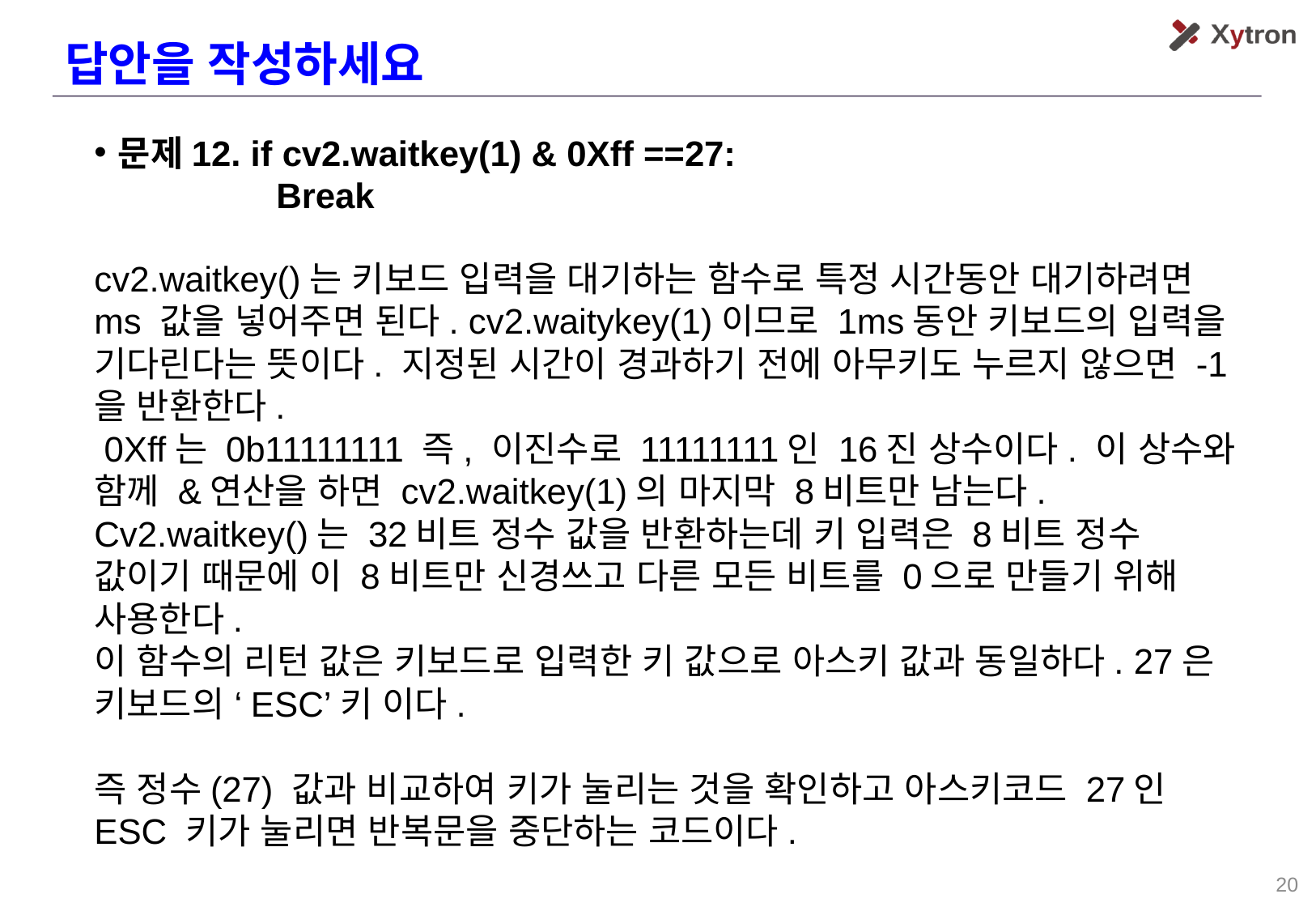

답안을 작성하세요
문제12. if cv2.waitkey(1) & 0Xff ==27:
Break

cv2.waitkey()는 키보드 입력을 대기하는 함수로 특정 시간동안 대기하려면 ms 값을 넣어주면 된다. cv2.waitykey(1)이므로 1ms동안 키보드의 입력을 기다린다는 뜻이다. 지정된 시간이 경과하기 전에 아무키도 누르지 않으면 -1을 반환한다.
 0Xff는 0b11111111 즉, 이진수로 11111111인 16진 상수이다. 이 상수와 함께 &연산을 하면 cv2.waitkey(1)의 마지막 8비트만 남는다.
Cv2.waitkey()는 32비트 정수 값을 반환하는데 키 입력은 8비트 정수 값이기 때문에 이 8비트만 신경쓰고 다른 모든 비트를 0으로 만들기 위해 사용한다.
이 함수의 리턴 값은 키보드로 입력한 키 값으로 아스키 값과 동일하다. 27은 키보드의 ‘ESC’키 이다.

즉 정수(27) 값과 비교하여 키가 눌리는 것을 확인하고 아스키코드 27인 ESC 키가 눌리면 반복문을 중단하는 코드이다.
20